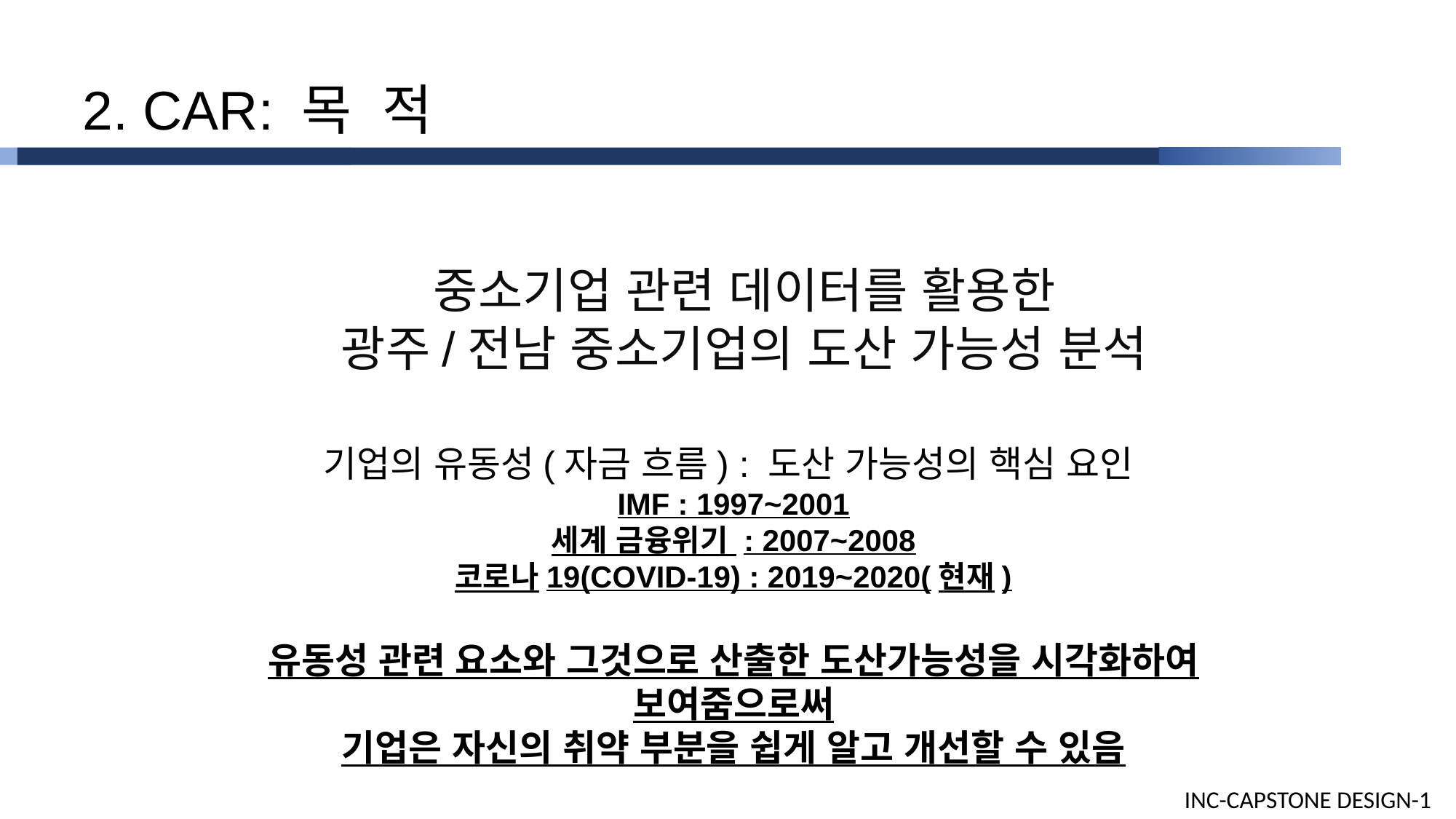

2. CAR: 목  적
중소기업 관련 데이터를 활용한
광주/전남 중소기업의 도산 가능성 분석
기업의 유동성(자금 흐름) : 도산 가능성의 핵심 요인
IMF : 1997~2001
세계 금융위기 : 2007~2008
코로나19(COVID-19) : 2019~2020(현재)

유동성 관련 요소와 그것으로 산출한 도산가능성을 시각화하여 보여줌으로써
기업은 자신의 취약 부분을 쉽게 알고 개선할 수 있음